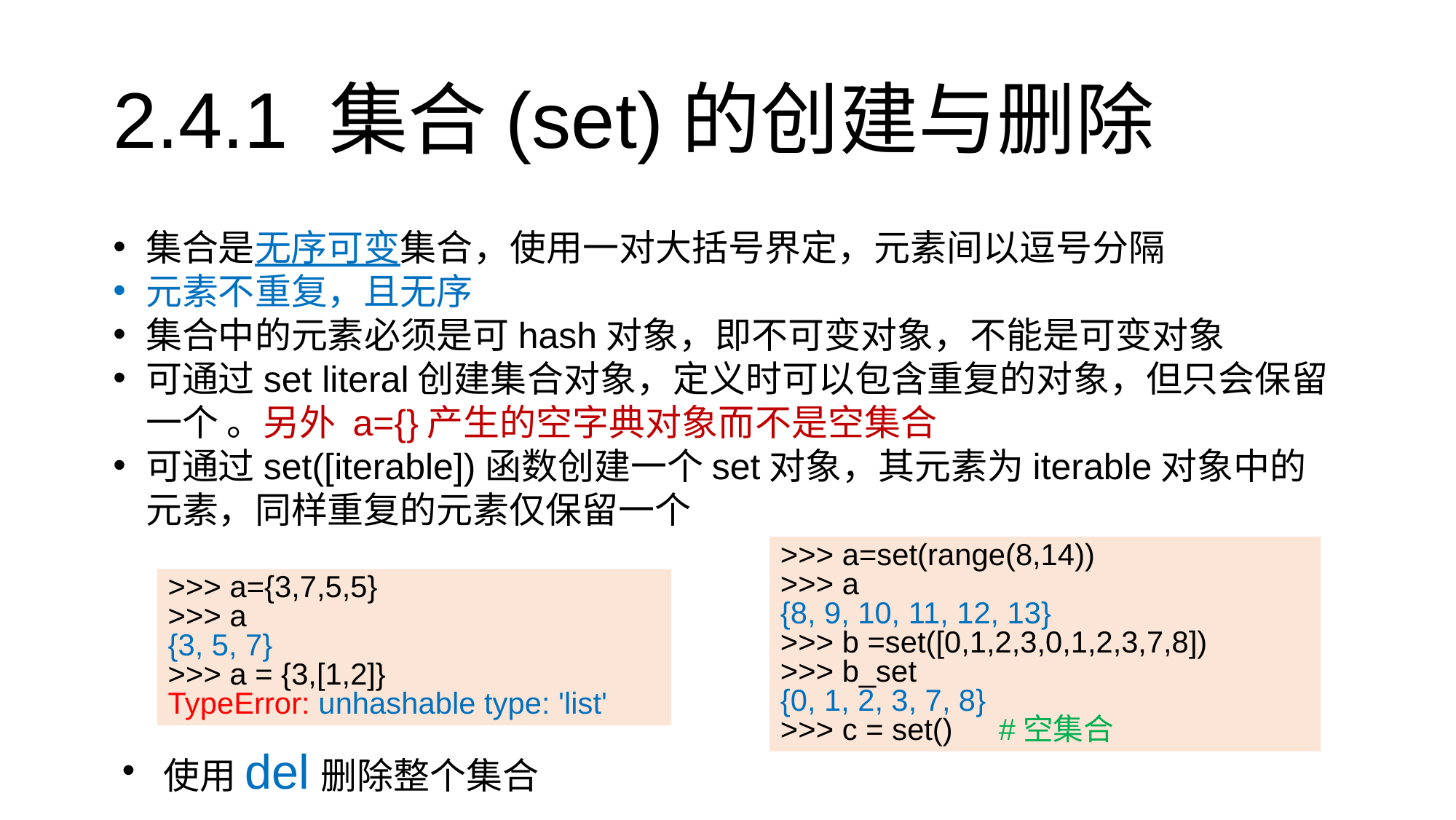

# 2.4.1 集合(set)的创建与删除
集合是无序可变集合，使用一对大括号界定，元素间以逗号分隔
元素不重复，且无序
集合中的元素必须是可hash对象，即不可变对象，不能是可变对象
可通过set literal创建集合对象，定义时可以包含重复的对象，但只会保留一个 。另外 a={}产生的空字典对象而不是空集合
可通过set([iterable])函数创建一个set对象，其元素为iterable对象中的元素，同样重复的元素仅保留一个

>>> a=set(range(8,14))
>>> a
{8, 9, 10, 11, 12, 13}
>>> b =set([0,1,2,3,0,1,2,3,7,8])
>>> b_set
{0, 1, 2, 3, 7, 8}
>>> c = set() 	#空集合
>>> a={3,7,5,5}
>>> a
{3, 5, 7}
>>> a = {3,[1,2]}
TypeError: unhashable type: 'list'
使用del删除整个集合